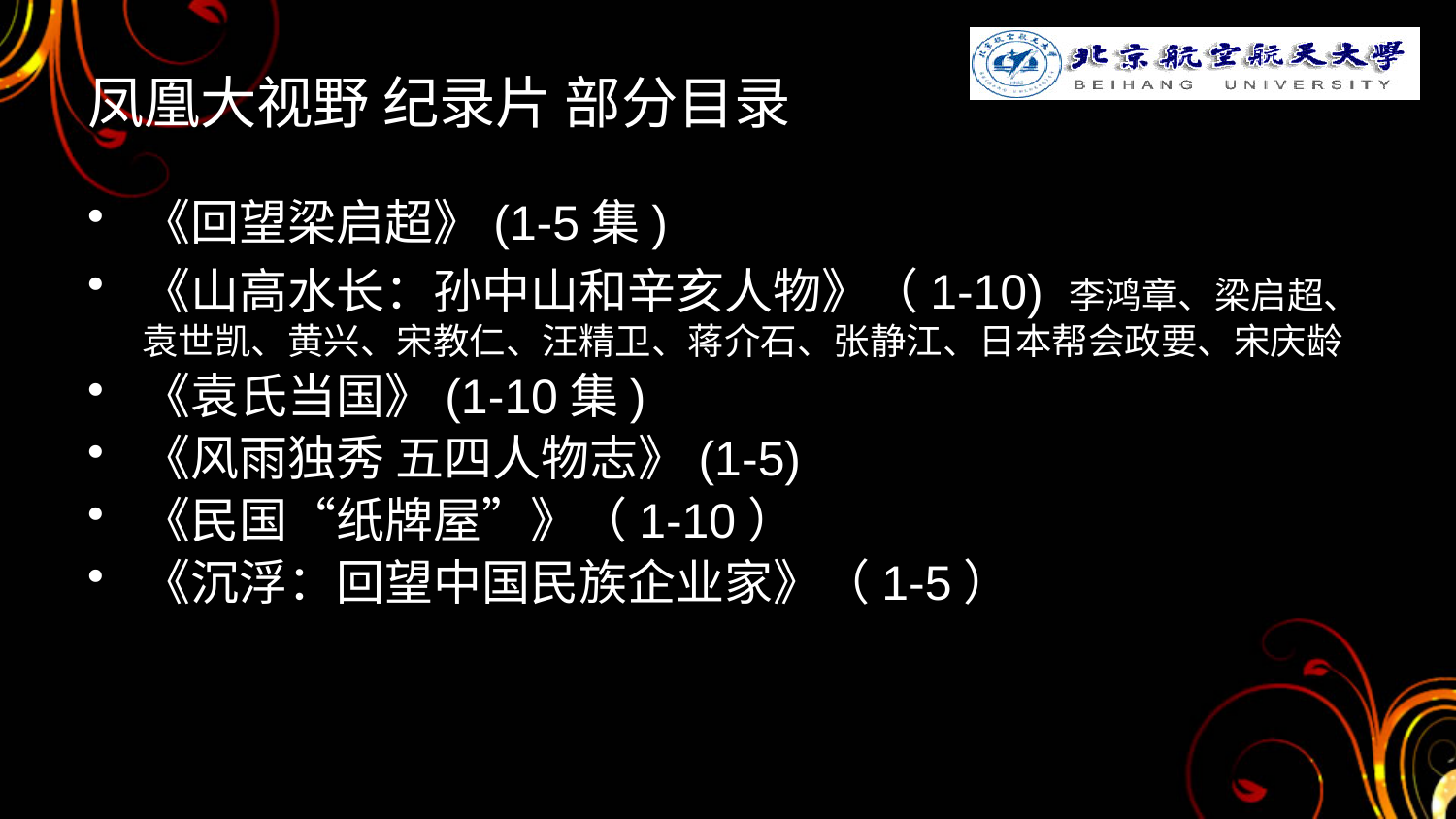

# 凤凰大视野 纪录片 部分目录
《回望梁启超》(1-5集)
《山高水长：孙中山和辛亥人物》（1-10) 李鸿章、梁启超、袁世凯、黄兴、宋教仁、汪精卫、蒋介石、张静江、日本帮会政要、宋庆龄
《袁氏当国》(1-10集)
《风雨独秀 五四人物志》(1-5)
《民国“纸牌屋”》（1-10）
《沉浮：回望中国民族企业家》（1-5）